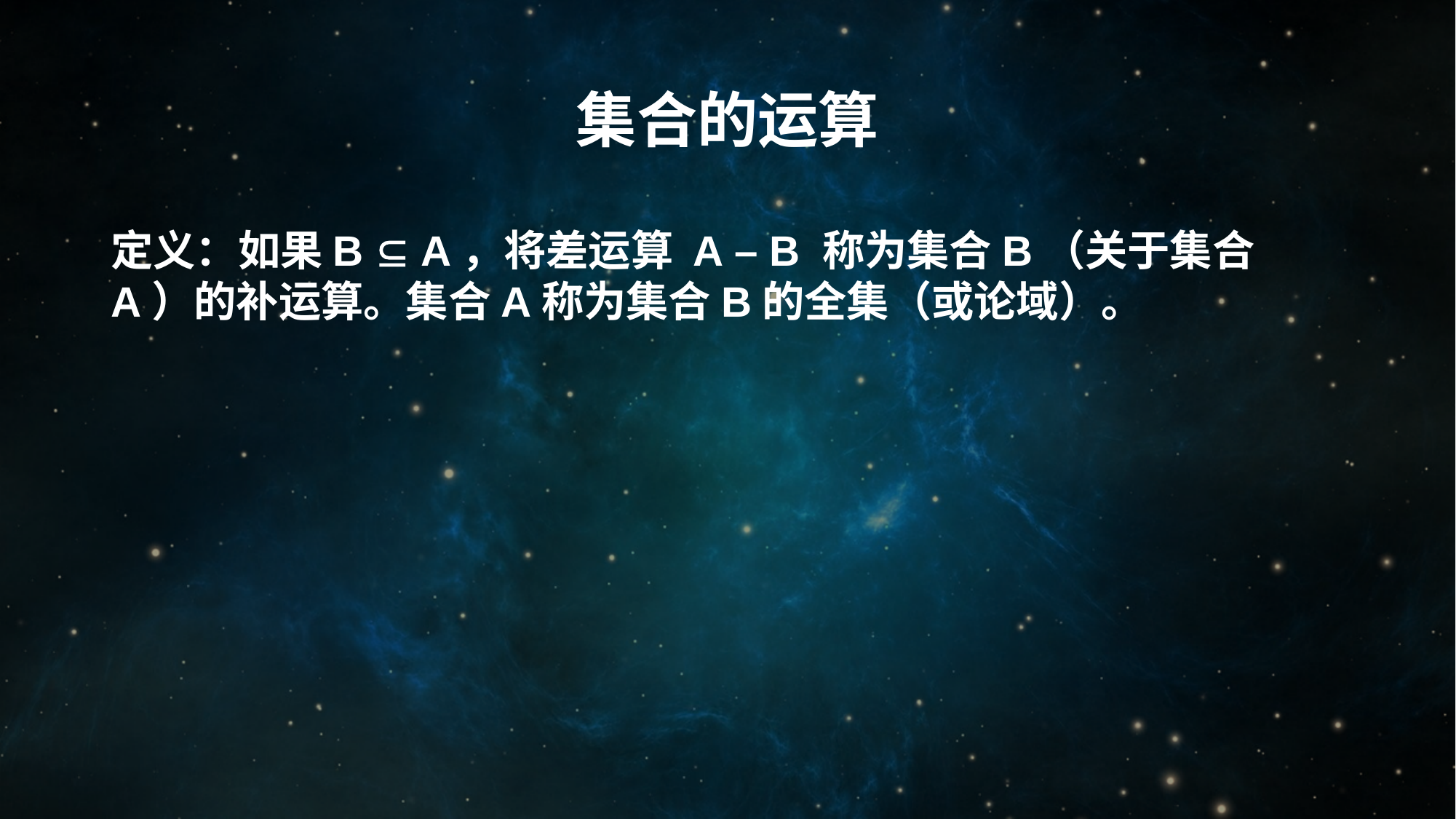

# 集合的运算
定义：如果B ⊆ A，将差运算 A – B 称为集合B（关于集合A）的补运算。集合A称为集合B的全集（或论域）。